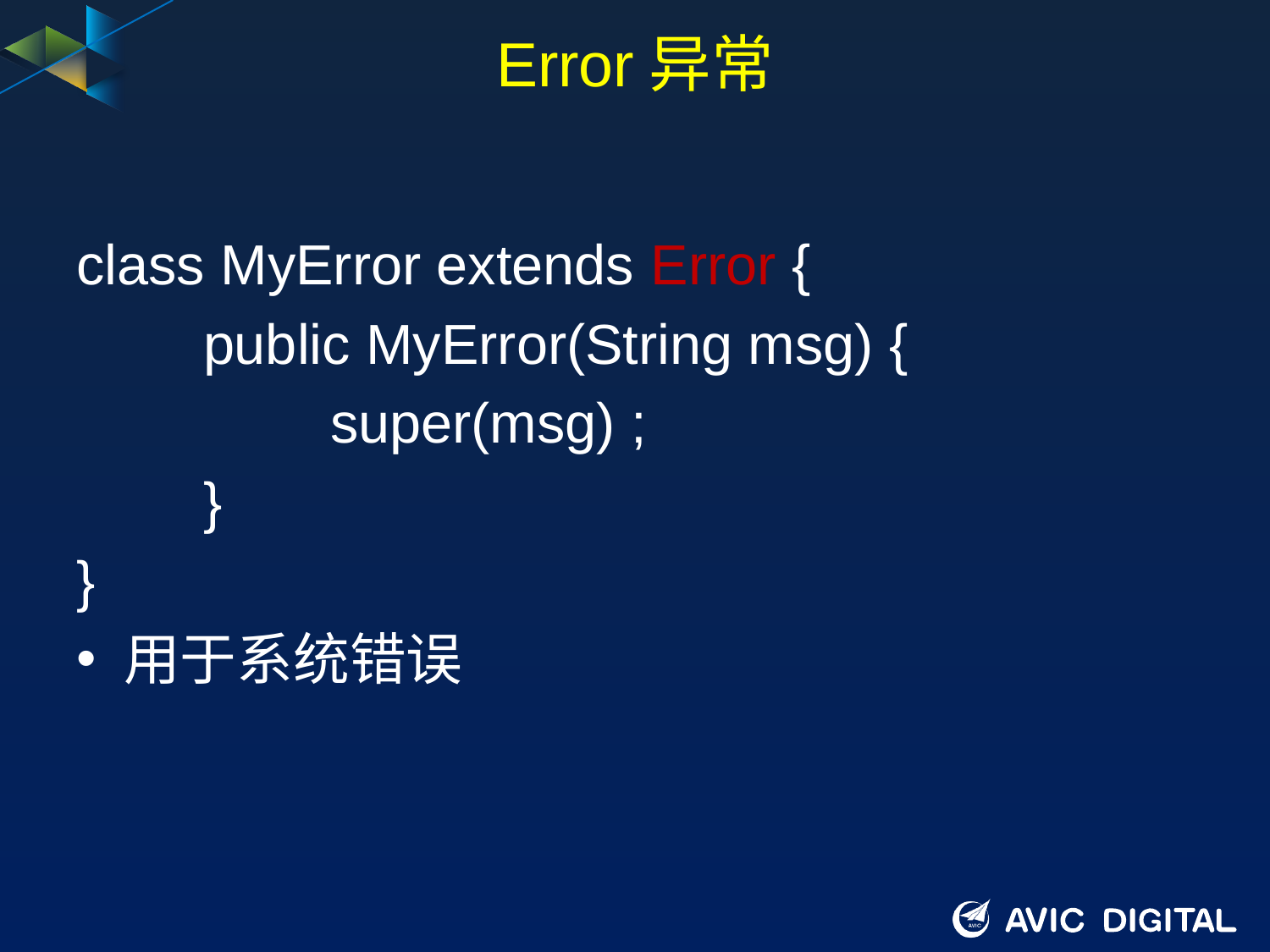

# Error异常
class MyError extends Error {
	public MyError(String msg) {
		super(msg) ;
	}
}
用于系统错误